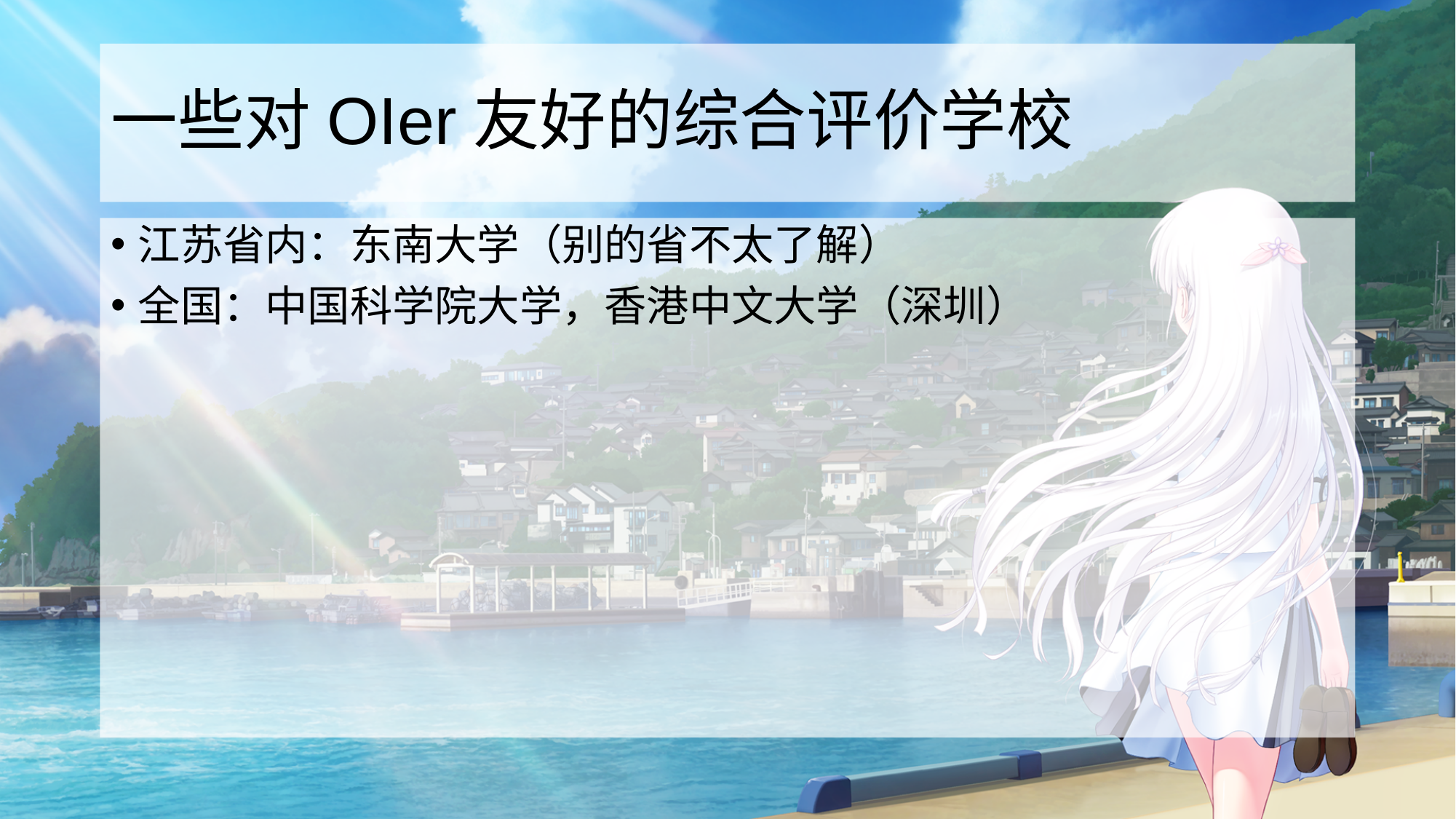

# 一些对OIer友好的综合评价学校
江苏省内：东南大学（别的省不太了解）
全国：中国科学院大学，香港中文大学（深圳）